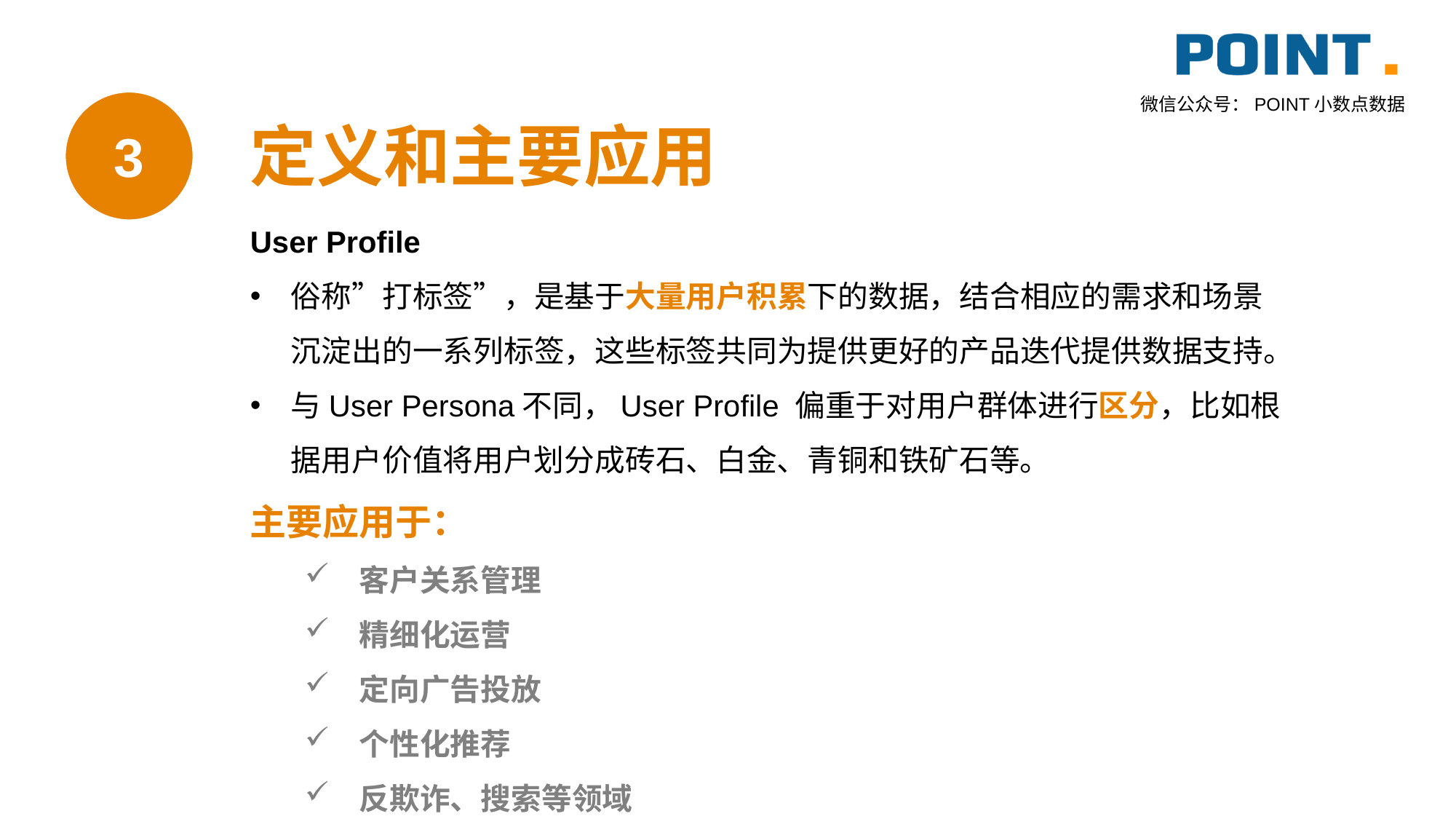

3
定义和主要应用
User Profile
俗称”打标签”，是基于大量用户积累下的数据，结合相应的需求和场景沉淀出的一系列标签，这些标签共同为提供更好的产品迭代提供数据支持。
与User Persona不同，User Profile 偏重于对用户群体进行区分，比如根据用户价值将用户划分成砖石、白金、青铜和铁矿石等。
主要应用于：
客户关系管理
精细化运营
定向广告投放
个性化推荐
反欺诈、搜索等领域